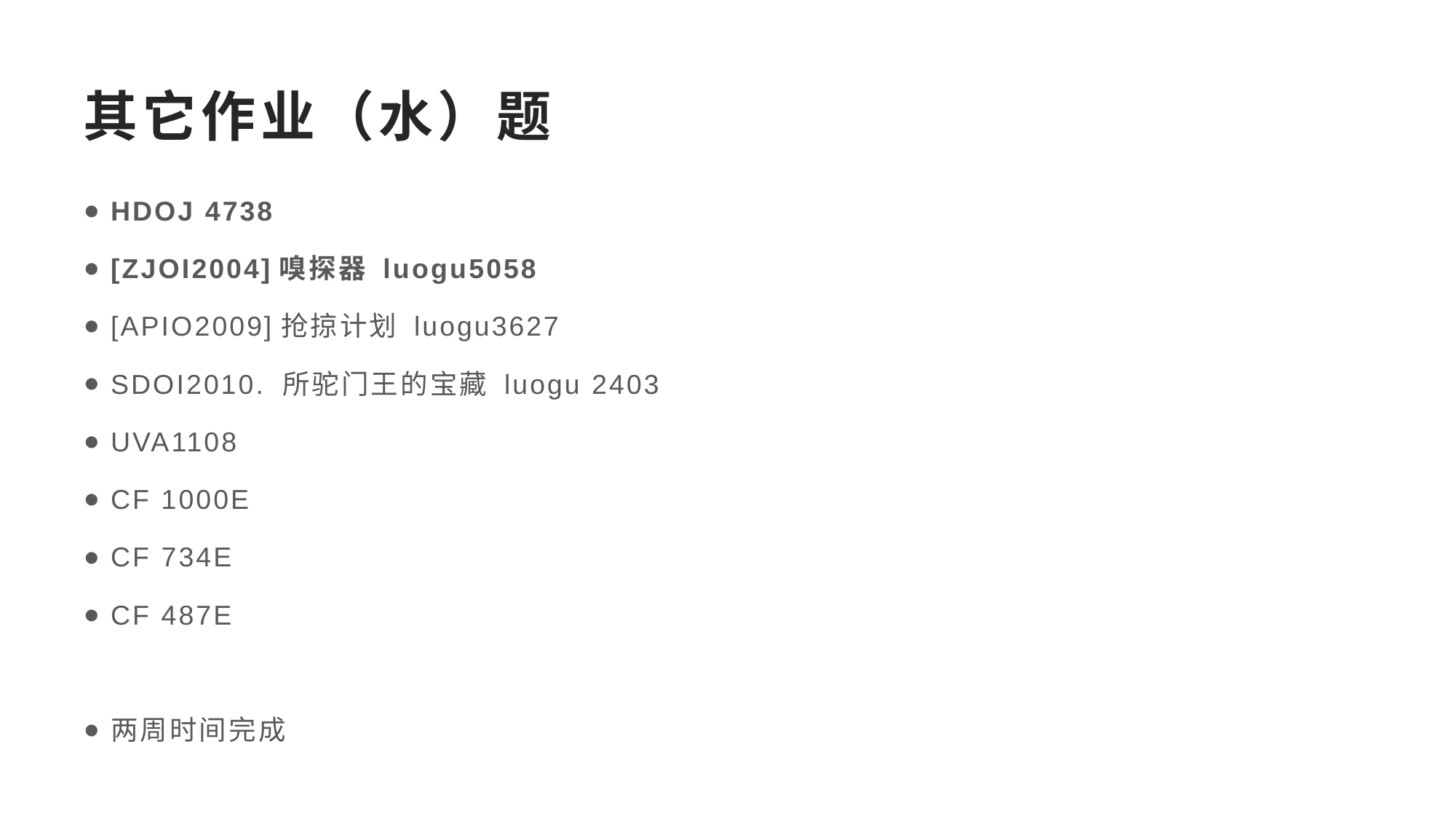

# 其它作业（水）题
HDOJ 4738
[ZJOI2004]嗅探器 luogu5058
[APIO2009]抢掠计划 luogu3627
SDOI2010. 所驼⻔王的宝藏 luogu 2403
UVA1108
CF 1000E
CF 734E
CF 487E

两周时间完成